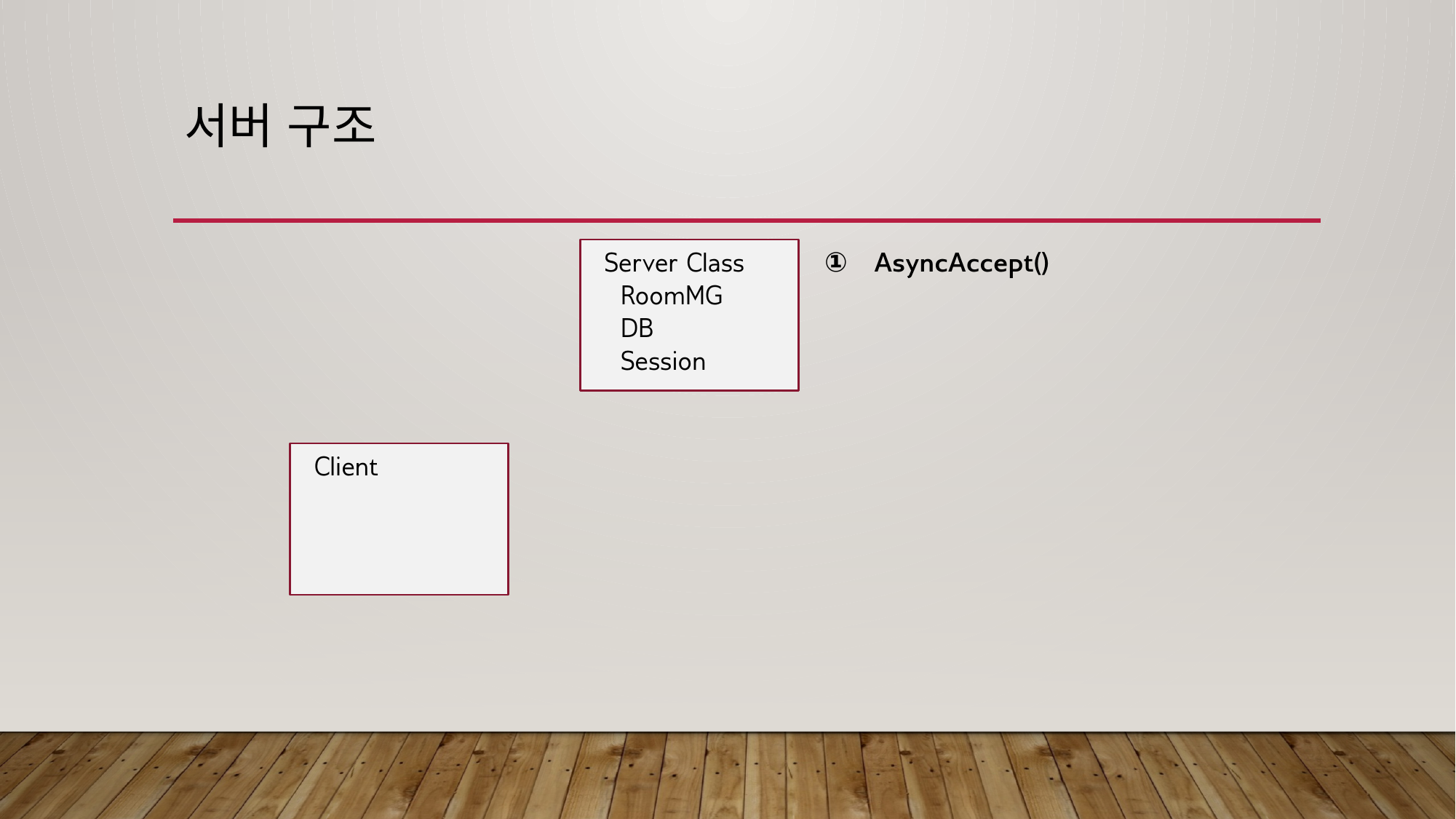

# 서버 구조

Server Class
  RoomMG
  DB
  Session

 AsyncAccept()

Client